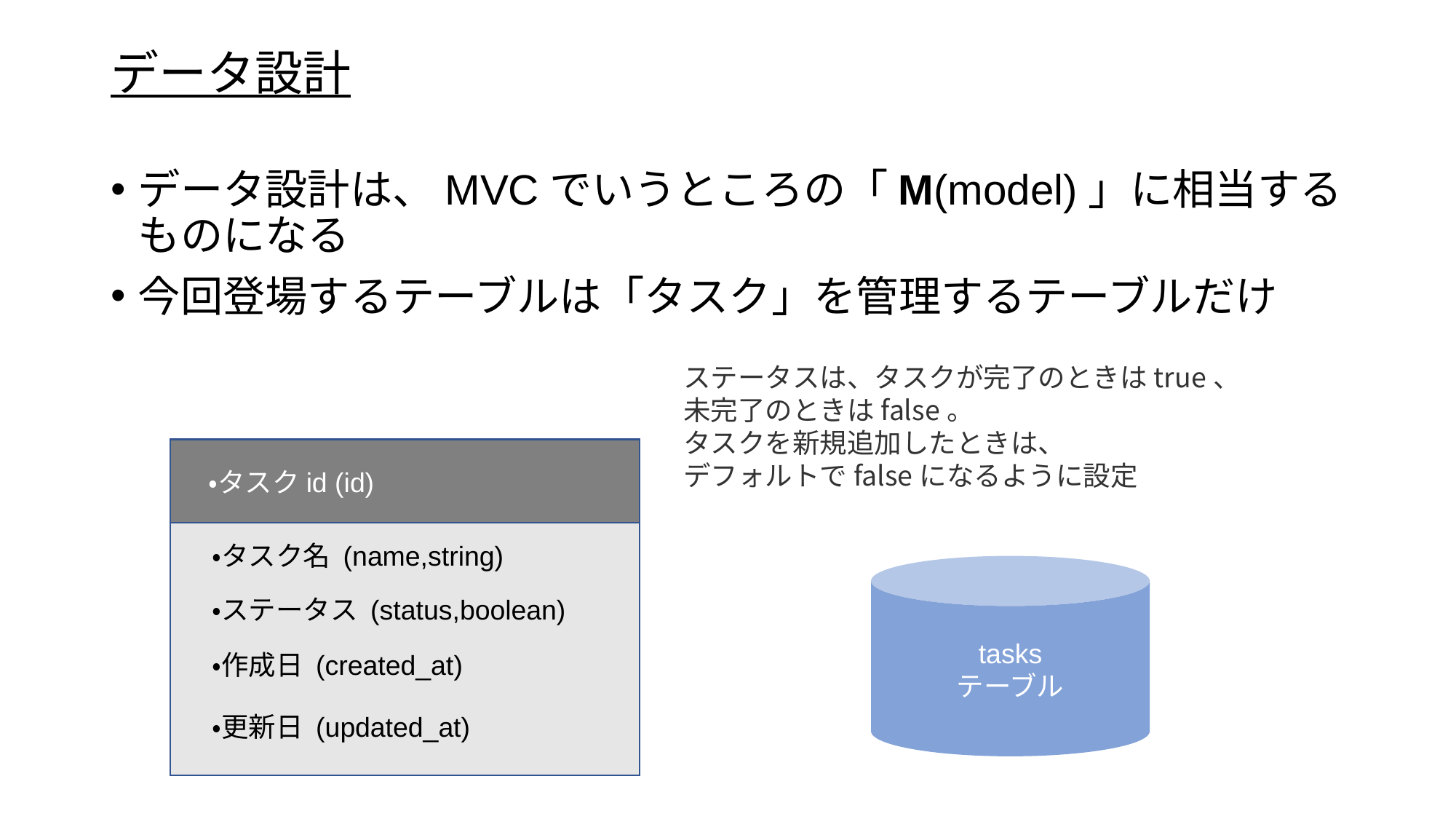

# データ設計
データ設計は、MVCでいうところの「M(model)」に相当するものになる
今回登場するテーブルは「タスク」を管理するテーブルだけ
ステータスは、タスクが完了のときはtrue、
未完了のときはfalse。
タスクを新規追加したときは、
デフォルトでfalseになるように設定

　・タスクid (id)
・タスク名 (name,string)
tasks
テーブル
・ステータス (status,boolean)
・作成日 (created_at)
・更新日 (updated_at)